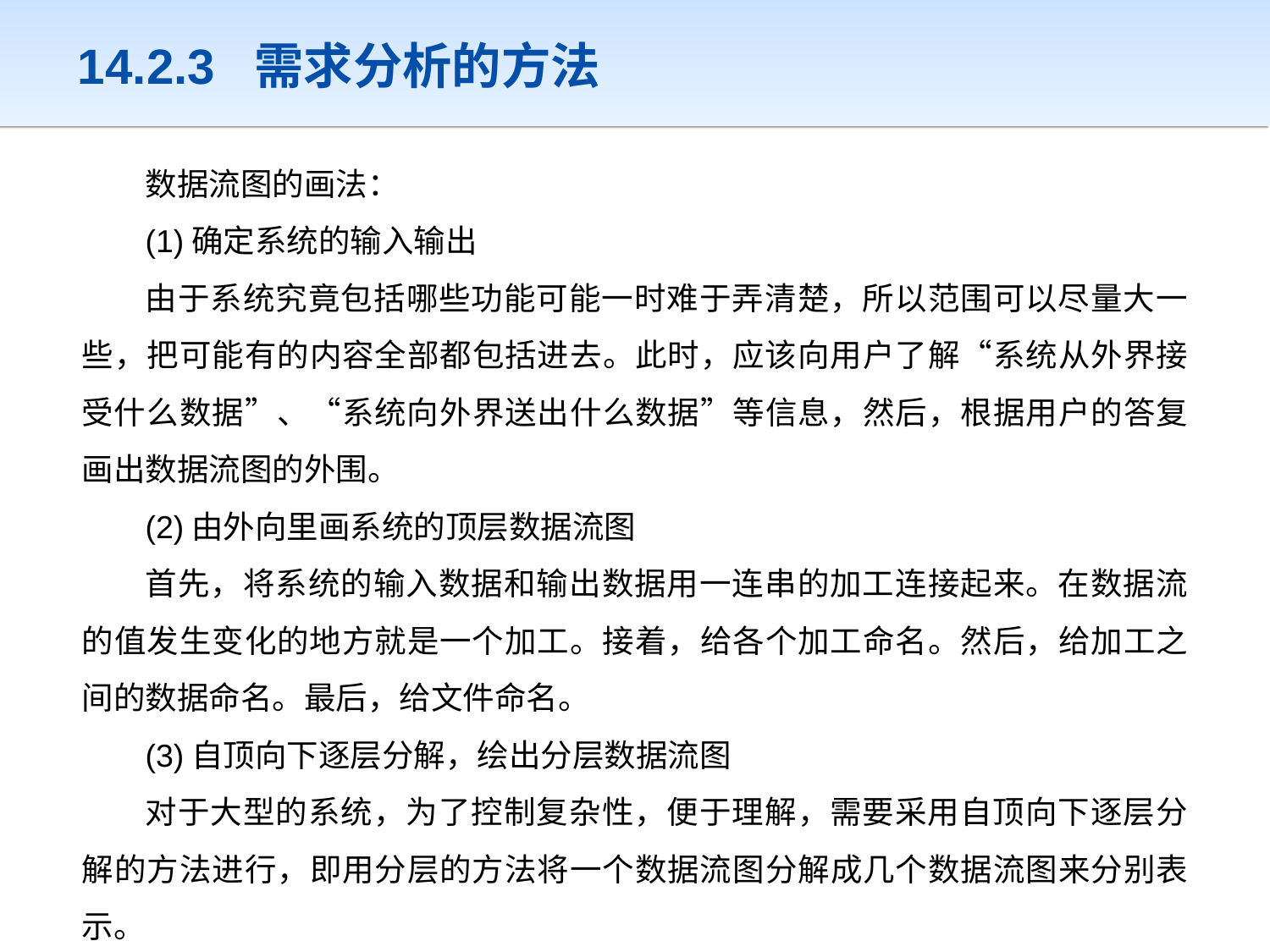

14.2.3  需求分析的方法

数据流图的画法：
(1)确定系统的输入输出
由于系统究竟包括哪些功能可能一时难于弄清楚，所以范围可以尽量大一些，把可能有的内容全部都包括进去。此时，应该向用户了解“系统从外界接受什么数据”、“系统向外界送出什么数据”等信息，然后，根据用户的答复画出数据流图的外围。
(2)由外向里画系统的顶层数据流图
首先，将系统的输入数据和输出数据用一连串的加工连接起来。在数据流的值发生变化的地方就是一个加工。接着，给各个加工命名。然后，给加工之间的数据命名。最后，给文件命名。
(3)自顶向下逐层分解，绘出分层数据流图
对于大型的系统，为了控制复杂性，便于理解，需要采用自顶向下逐层分解的方法进行，即用分层的方法将一个数据流图分解成几个数据流图来分别表示。
数据定义